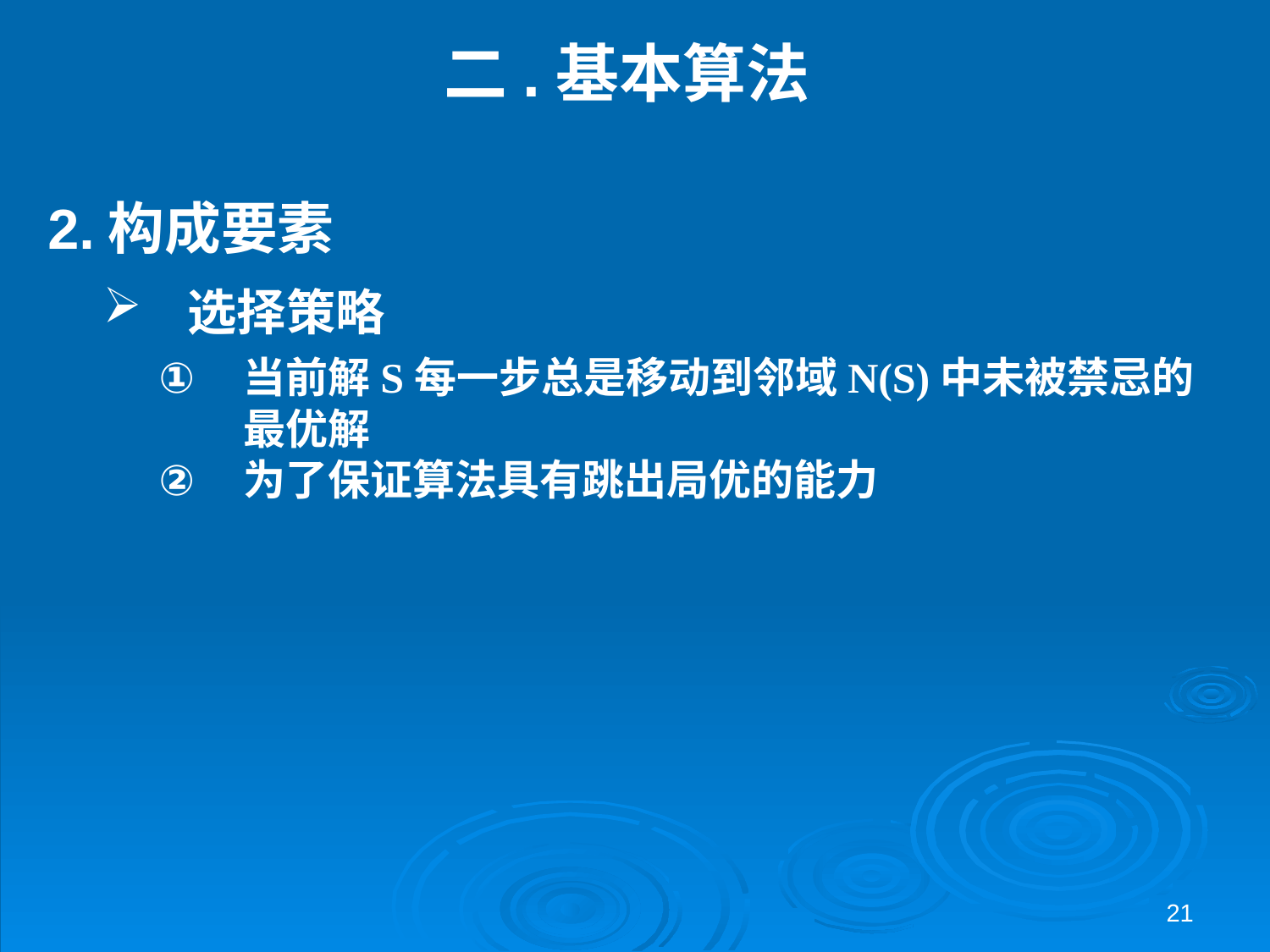

# 二.基本算法
2.构成要素
选择策略
当前解S每一步总是移动到邻域N(S)中未被禁忌的最优解
为了保证算法具有跳出局优的能力

21